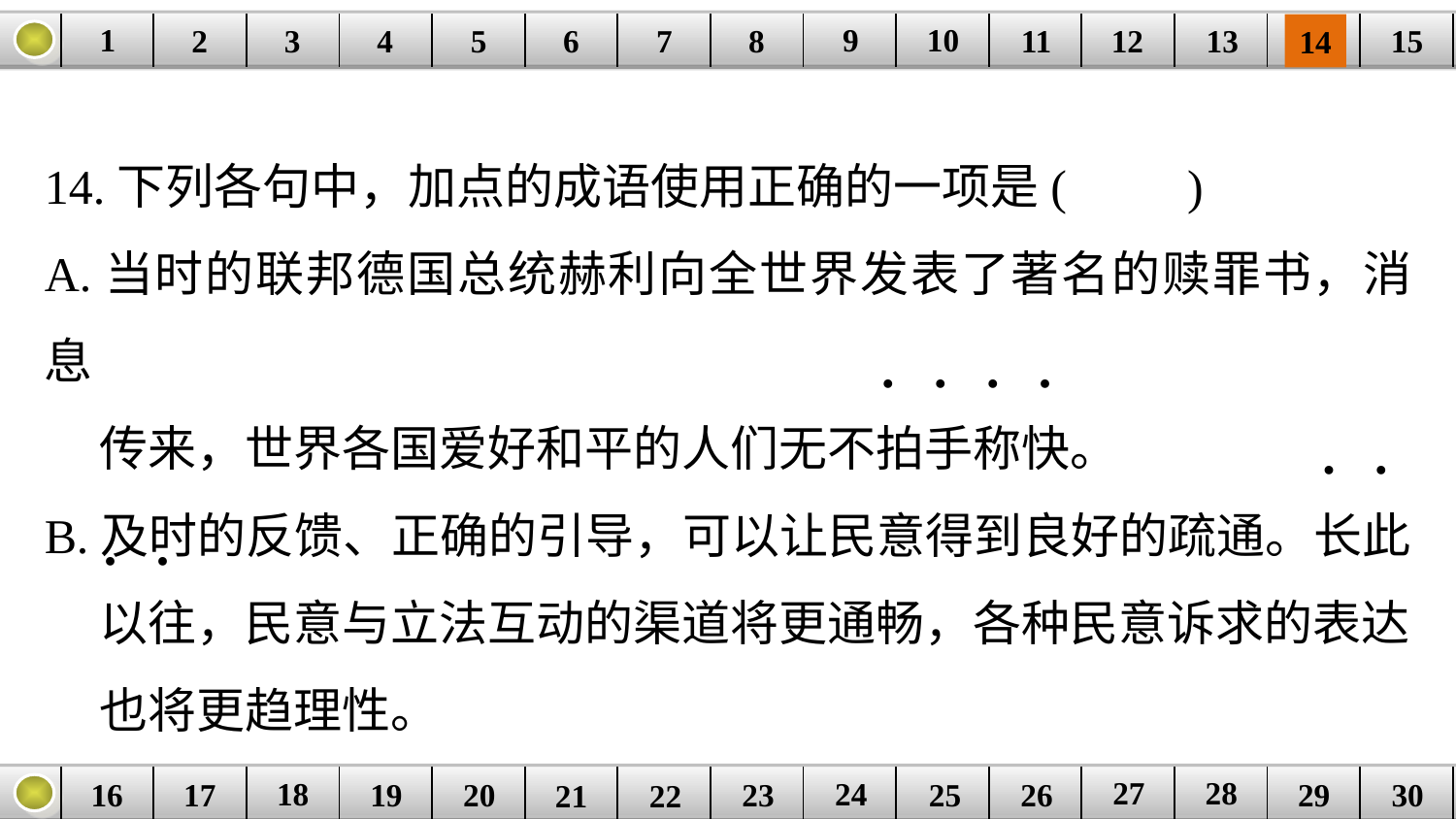

9
10
1
3
4
5
6
8
11
2
12
15
|  |  |  |  |  |  |  |  |  |  |  |  |  |  |  |
| --- | --- | --- | --- | --- | --- | --- | --- | --- | --- | --- | --- | --- | --- | --- |
7
13
14

14.下列各句中，加点的成语使用正确的一项是(　　)
A.当时的联邦德国总统赫利向全世界发表了著名的赎罪书，消息
    传来，世界各国爱好和平的人们无不拍手称快。
B.及时的反馈、正确的引导，可以让民意得到良好的疏通。长此
    以往，民意与立法互动的渠道将更通畅，各种民意诉求的表达
    也将更趋理性。
.   .   .   .
.   .
.   .

27
28
18
24
16
25
26
30
|  |  |  |  |  |  |  |  |  |  |  |  |  |  |  |
| --- | --- | --- | --- | --- | --- | --- | --- | --- | --- | --- | --- | --- | --- | --- |
23
17
19
20
29
21
22